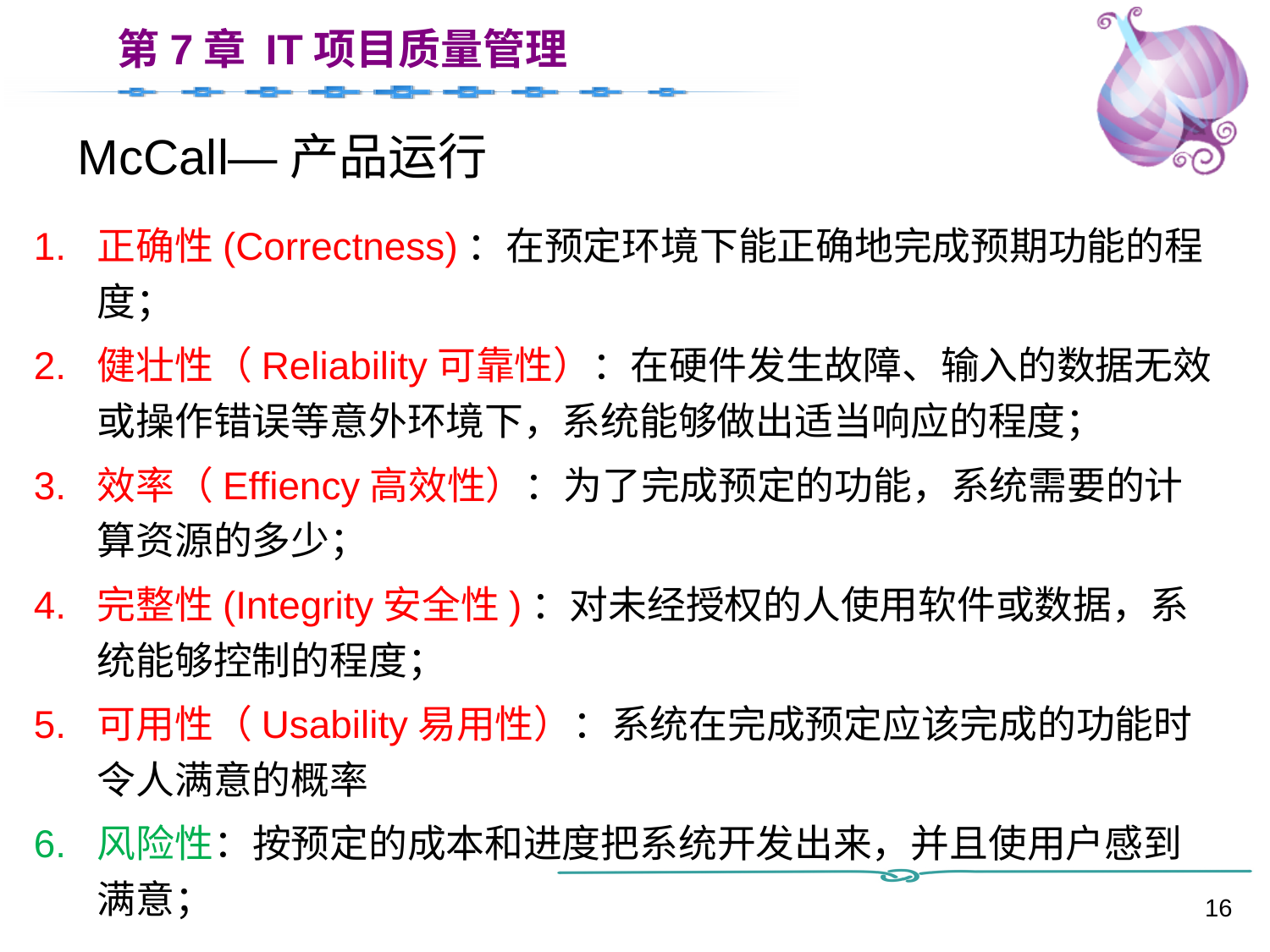

# McCall—产品运行
正确性(Correctness)：在预定环境下能正确地完成预期功能的程度；
健壮性（Reliability可靠性）：在硬件发生故障、输入的数据无效或操作错误等意外环境下，系统能够做出适当响应的程度；
效率（Effiency高效性）：为了完成预定的功能，系统需要的计算资源的多少；
完整性(Integrity安全性)：对未经授权的人使用软件或数据，系统能够控制的程度；
可用性（Usability易用性）：系统在完成预定应该完成的功能时令人满意的概率
风险性：按预定的成本和进度把系统开发出来，并且使用户感到满意；

16